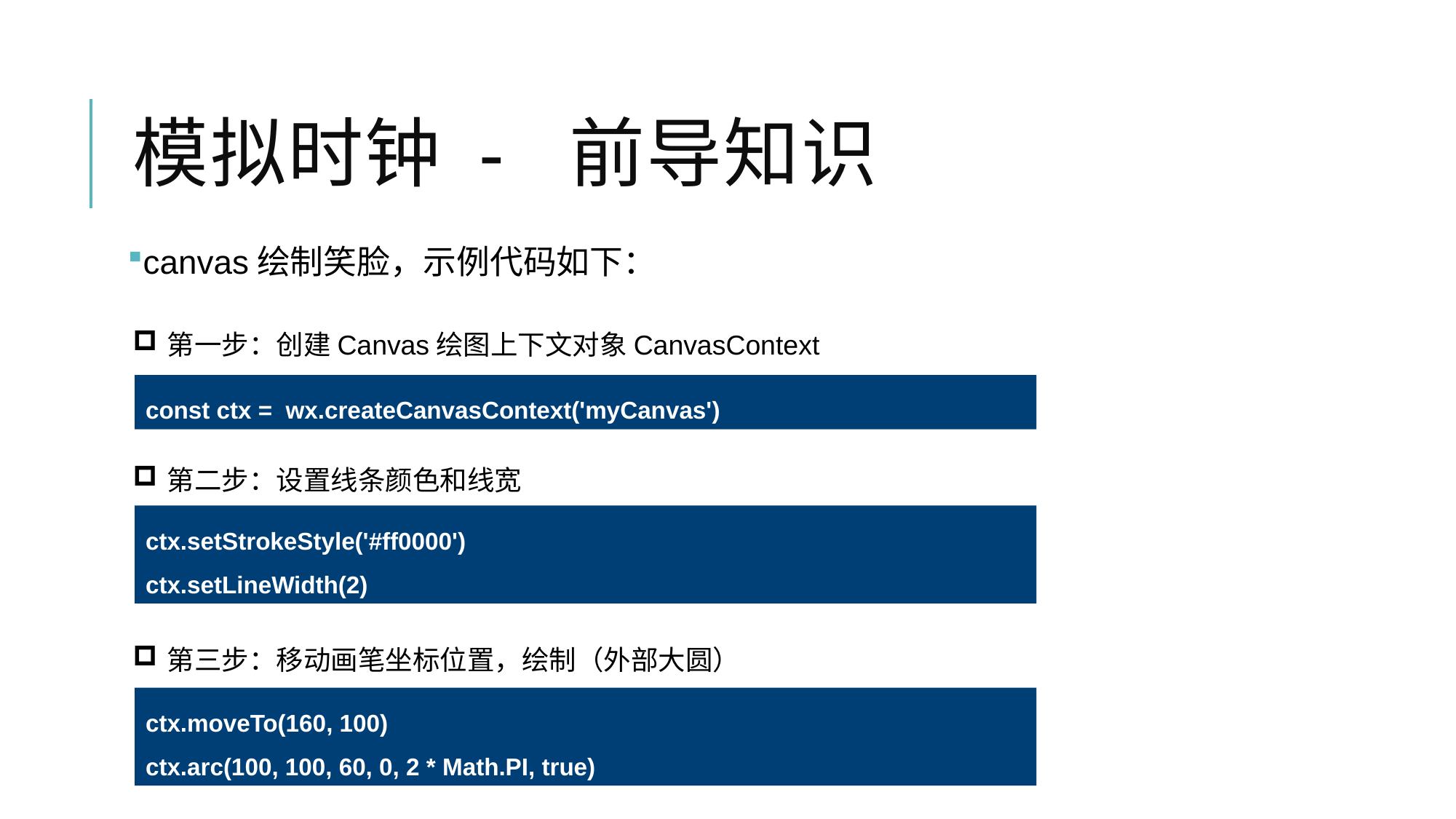

# 模拟时钟 -  前导知识
canvas绘制笑脸，示例代码如下：
第一步：创建Canvas绘图上下文对象CanvasContext
const ctx =  wx.createCanvasContext('myCanvas')
第二步：设置线条颜色和线宽
ctx.setStrokeStyle('#ff0000')
ctx.setLineWidth(2)
第三步：移动画笔坐标位置，绘制（外部大圆）
ctx.moveTo(160, 100)
ctx.arc(100, 100, 60, 0, 2 * Math.PI, true)